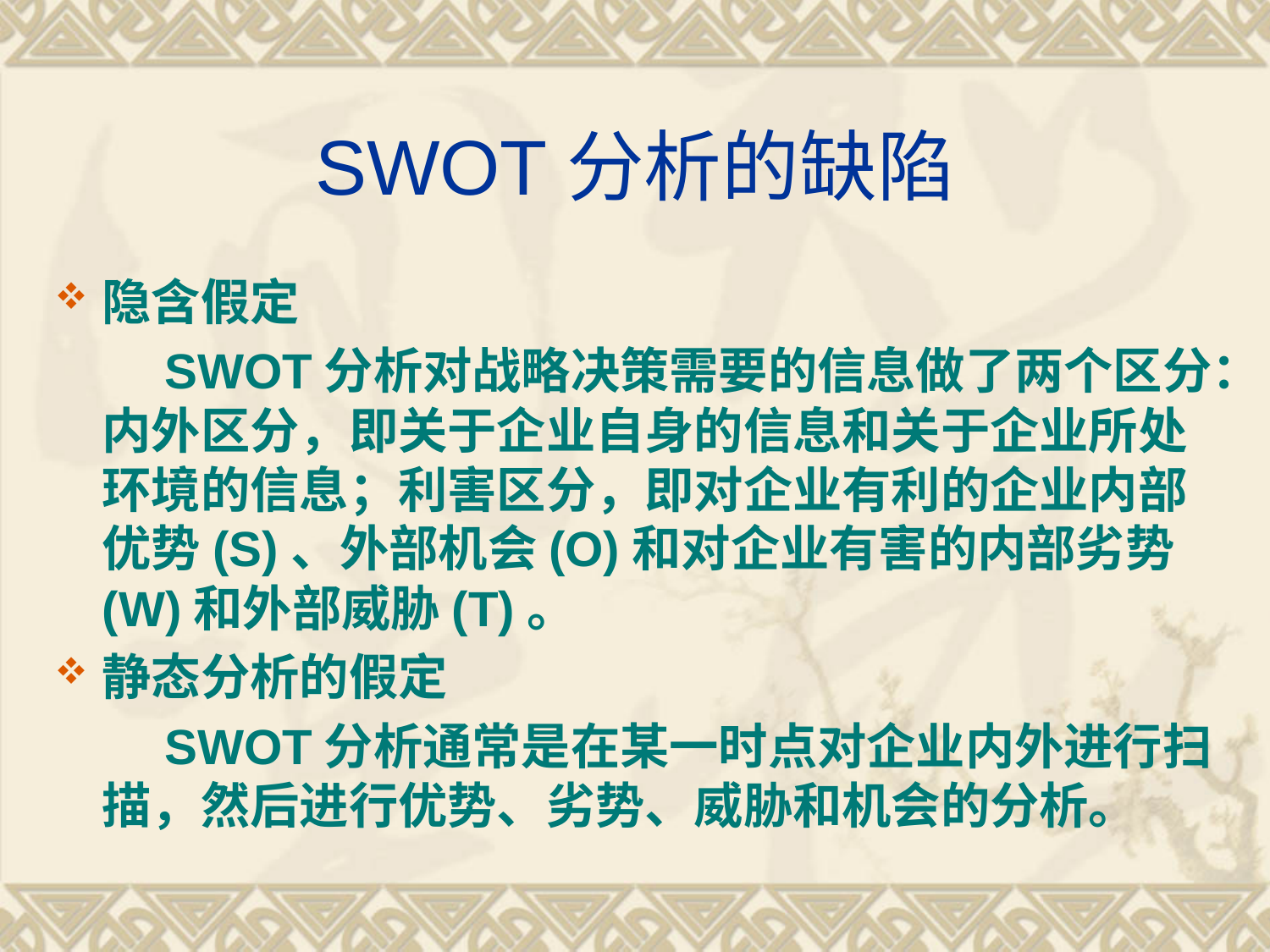

# SWOT分析的缺陷
隐含假定
        SWOT分析对战略决策需要的信息做了两个区分：内外区分，即关于企业自身的信息和关于企业所处环境的信息；利害区分，即对企业有利的企业内部优势(S)、外部机会(O)和对企业有害的内部劣势(W)和外部威胁(T)。
静态分析的假定
        SWOT分析通常是在某一时点对企业内外进行扫描，然后进行优势、劣势、威胁和机会的分析。